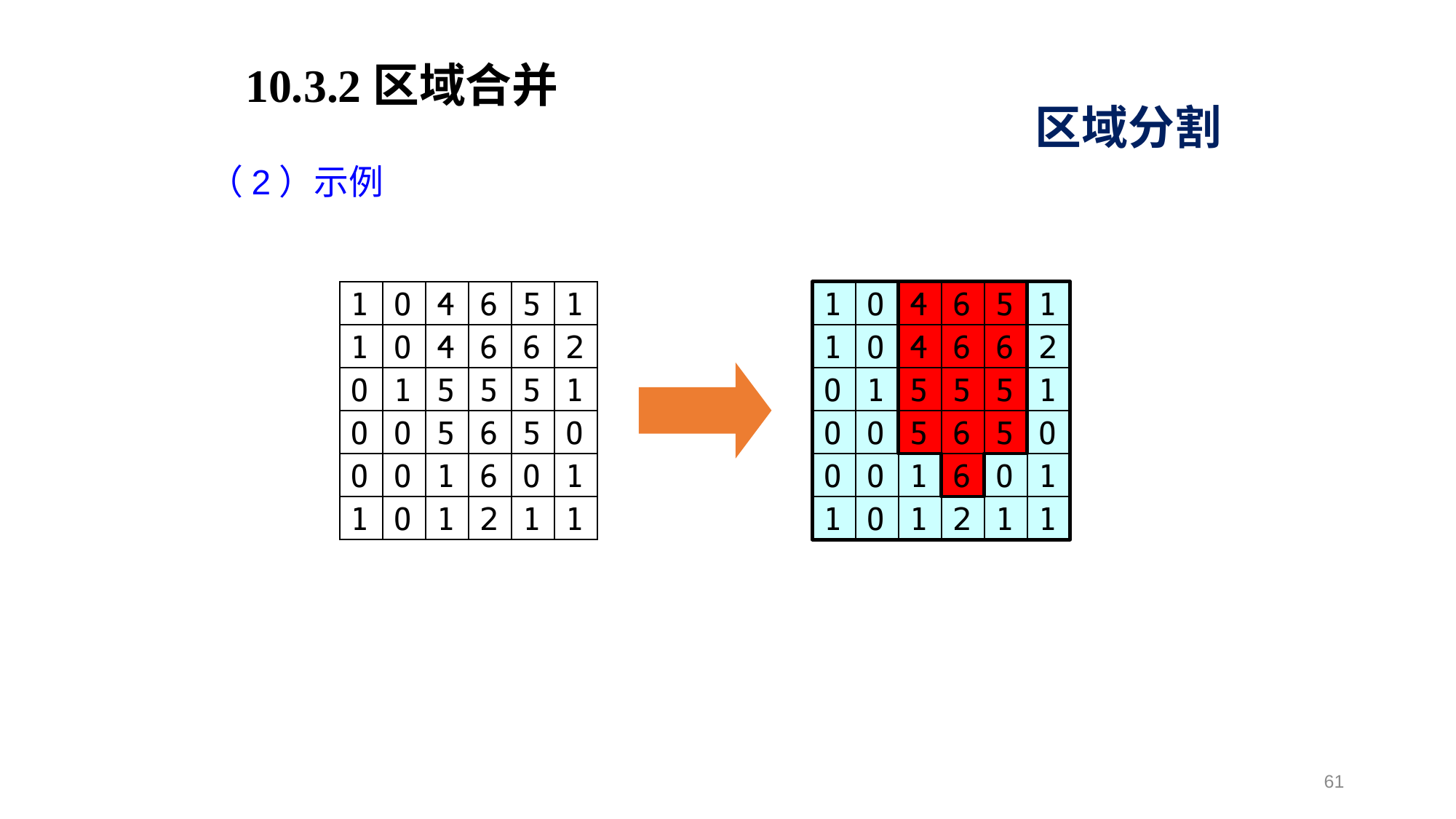

10.3.2区域合并
区域分割
（2）示例
1
0
4
6
5
1
1
0
4
6
6
2
0
1
5
5
5
1
0
0
5
6
5
0
0
0
1
6
0
1
1
0
1
2
1
1

1
0
4
6
5
1
1
0
4
6
6
2
0
1
5
5
5
1
0
0
5
6
5
0
0
0
1
6
0
1
1
0
1
2
1
1

61